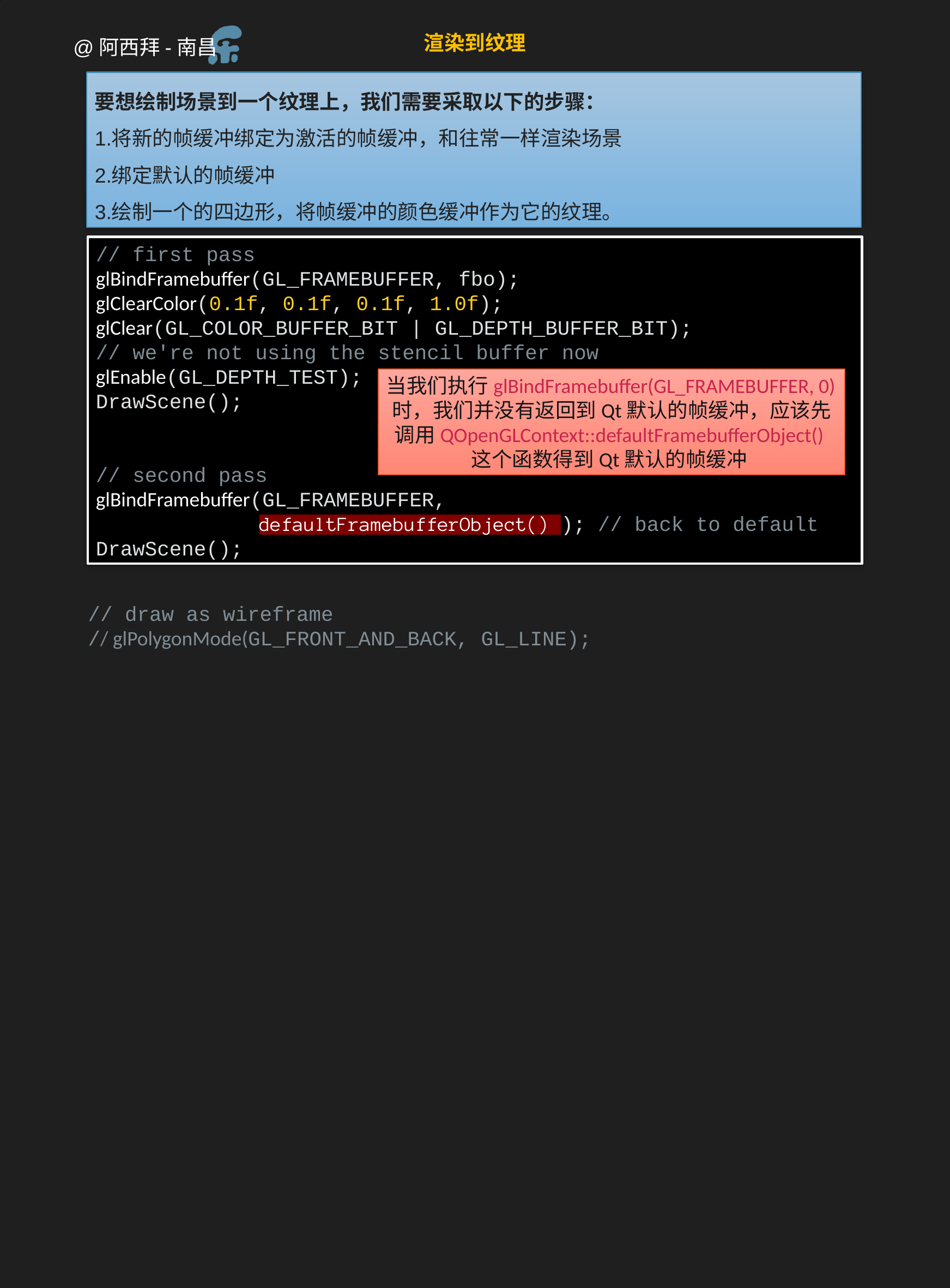

渲染到纹理
要想绘制场景到一个纹理上，我们需要采取以下的步骤：
将新的帧缓冲绑定为激活的帧缓冲，和往常一样渲染场景
绑定默认的帧缓冲
绘制一个的四边形，将帧缓冲的颜色缓冲作为它的纹理。
// first pass
glBindFramebuffer(GL_FRAMEBUFFER, fbo);
glClearColor(0.1f, 0.1f, 0.1f, 1.0f);
glClear(GL_COLOR_BUFFER_BIT | GL_DEPTH_BUFFER_BIT);
// we're not using the stencil buffer now
glEnable(GL_DEPTH_TEST);
DrawScene();

// second pass
glBindFramebuffer(GL_FRAMEBUFFER,
		defaultFramebufferObject() ); // back to default
DrawScene();
当我们执行glBindFramebuffer(GL_FRAMEBUFFER, 0)时，我们并没有返回到Qt默认的帧缓冲，应该先调用QOpenGLContext::defaultFramebufferObject()这个函数得到Qt默认的帧缓冲
// draw as wireframe
// glPolygonMode(GL_FRONT_AND_BACK, GL_LINE);